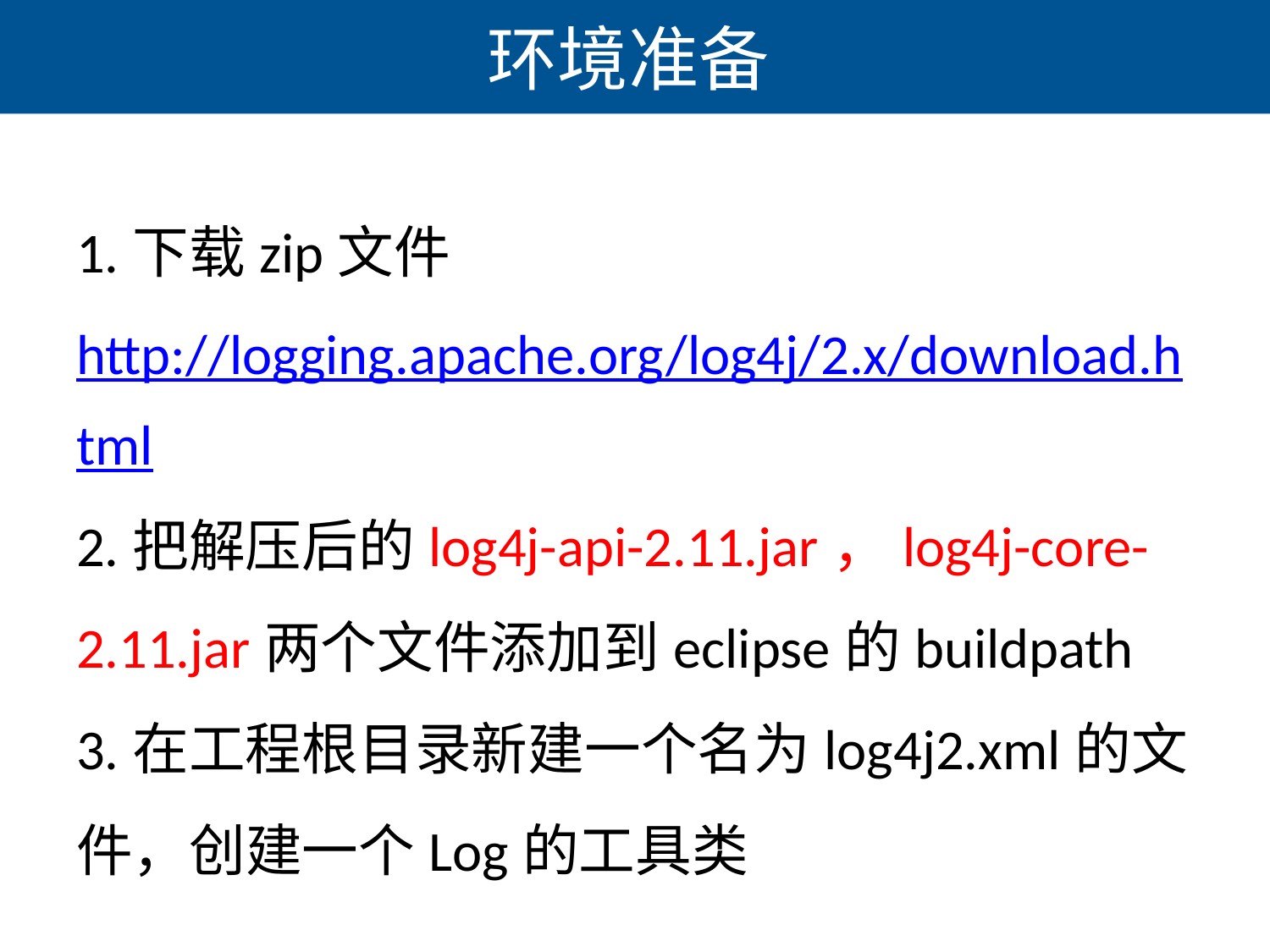

# 环境准备
1.下载zip文件
http://logging.apache.org/log4j/2.x/download.html
2.把解压后的log4j-api-2.11.jar，log4j-core-2.11.jar两个文件添加到eclipse的buildpath
3.在工程根目录新建一个名为log4j2.xml的文件，创建一个Log的工具类